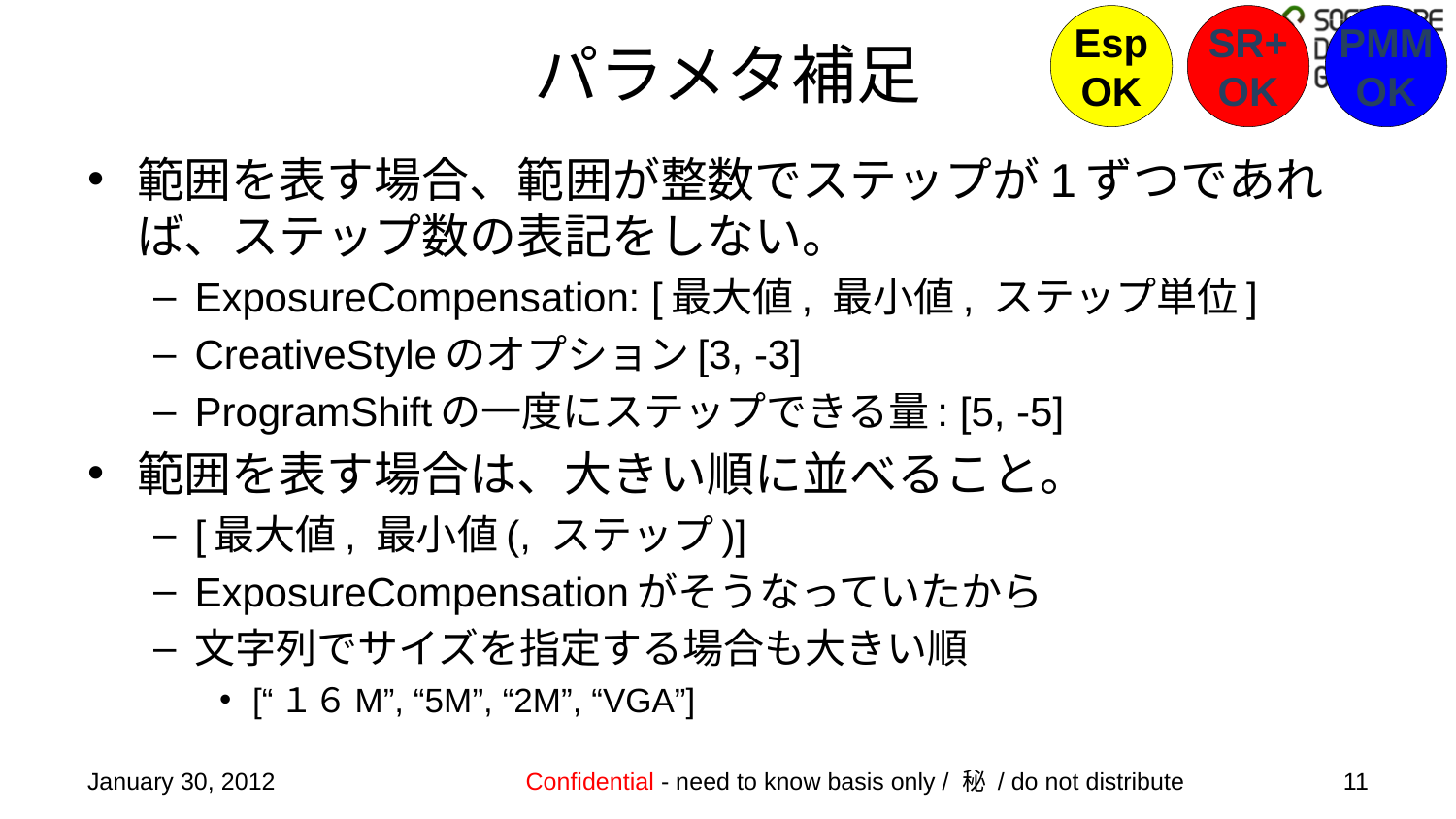

Esp
OK
SR+
OK
PMM
OK
# パラメタ補足
範囲を表す場合、範囲が整数でステップが1ずつであれば、ステップ数の表記をしない。
ExposureCompensation: [最大値, 最小値, ステップ単位]
CreativeStyleのオプション[3, -3]
ProgramShiftの一度にステップできる量: [5, -5]
範囲を表す場合は、大きい順に並べること。
[最大値, 最小値(, ステップ)]
ExposureCompensationがそうなっていたから
文字列でサイズを指定する場合も大きい順
[“１６M”, “5M”, “2M”, “VGA”]
January 30, 2012
Confidential - need to know basis only / 秘 / do not distribute
11